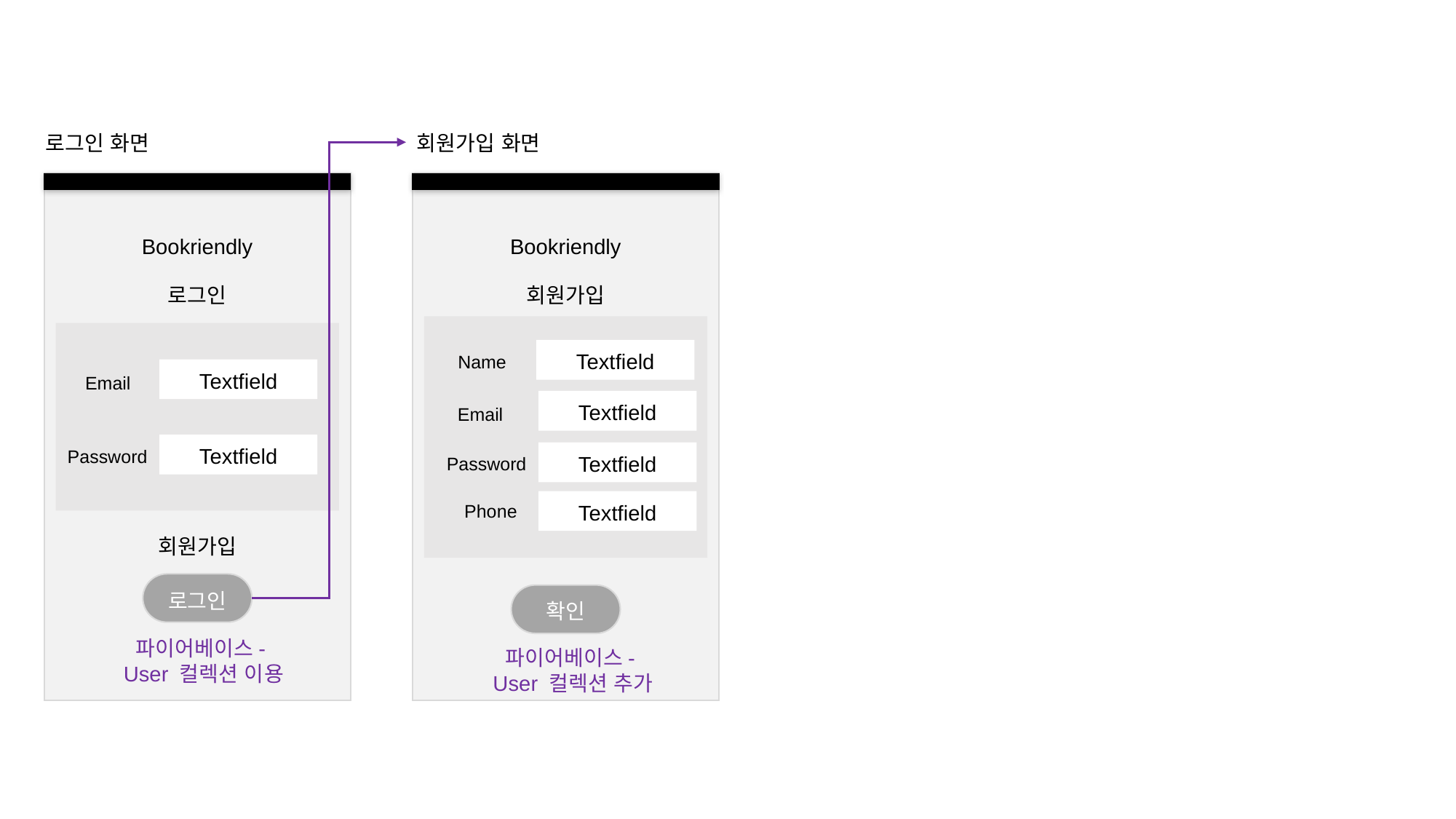

로그인 화면

Bookriendly
로그인

Textfield
Email

Textfield
Password
회원가입

로그인
파이어베이스-
User 컬렉션 이용
회원가입 화면

Bookriendly
회원가입

Textfield
Name

Textfield
Email

Textfield
Password

Textfield
Phone

확인
파이어베이스-
User 컬렉션 추가